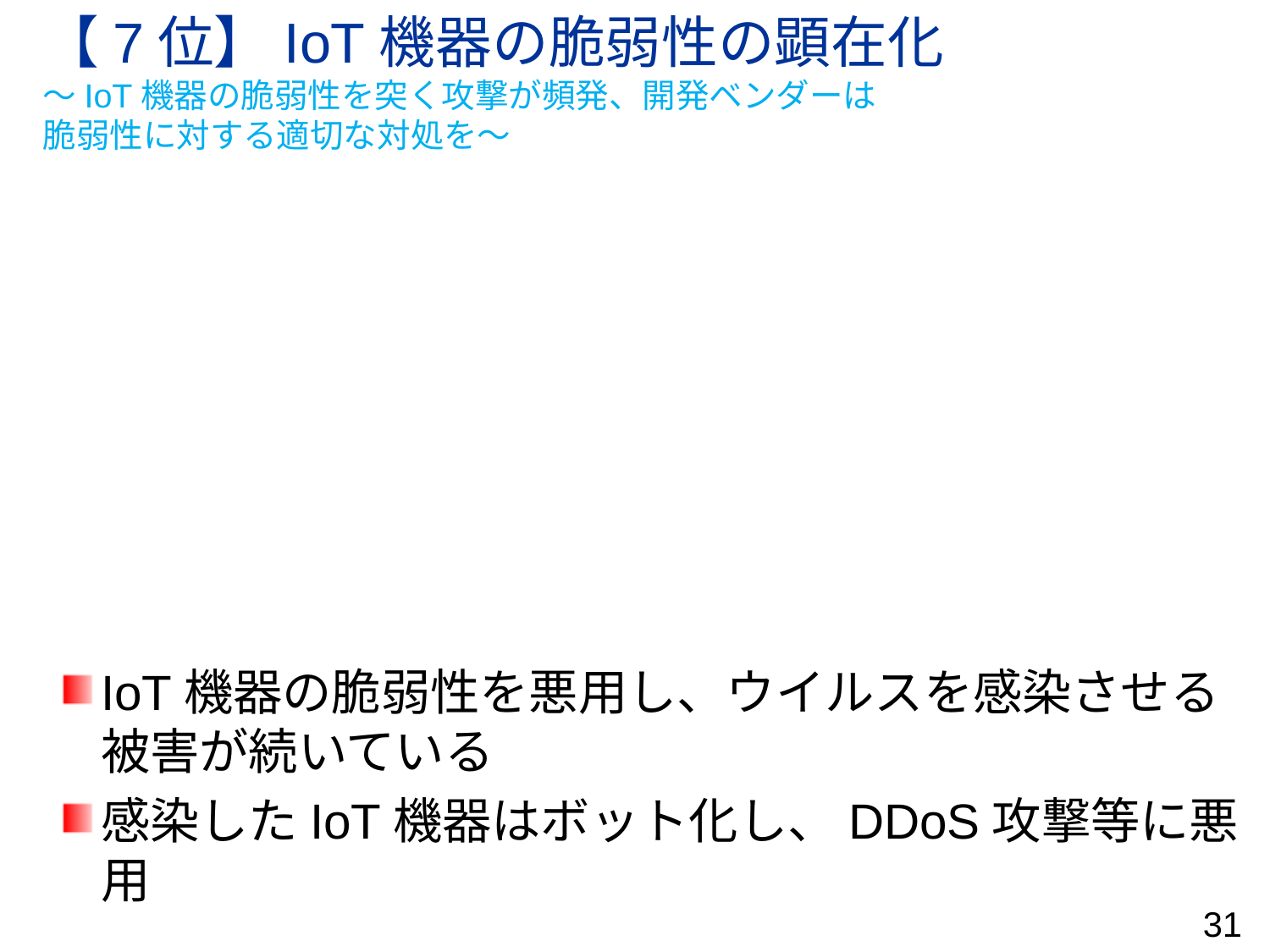

# 【7位】IoT機器の脆弱性の顕在化 ～IoT機器の脆弱性を突く攻撃が頻発、開発ベンダーは 脆弱性に対する適切な対処を～
IoT機器の脆弱性を悪用し、ウイルスを感染させる被害が続いている
感染したIoT機器はボット化し、DDoS攻撃等に悪用
31